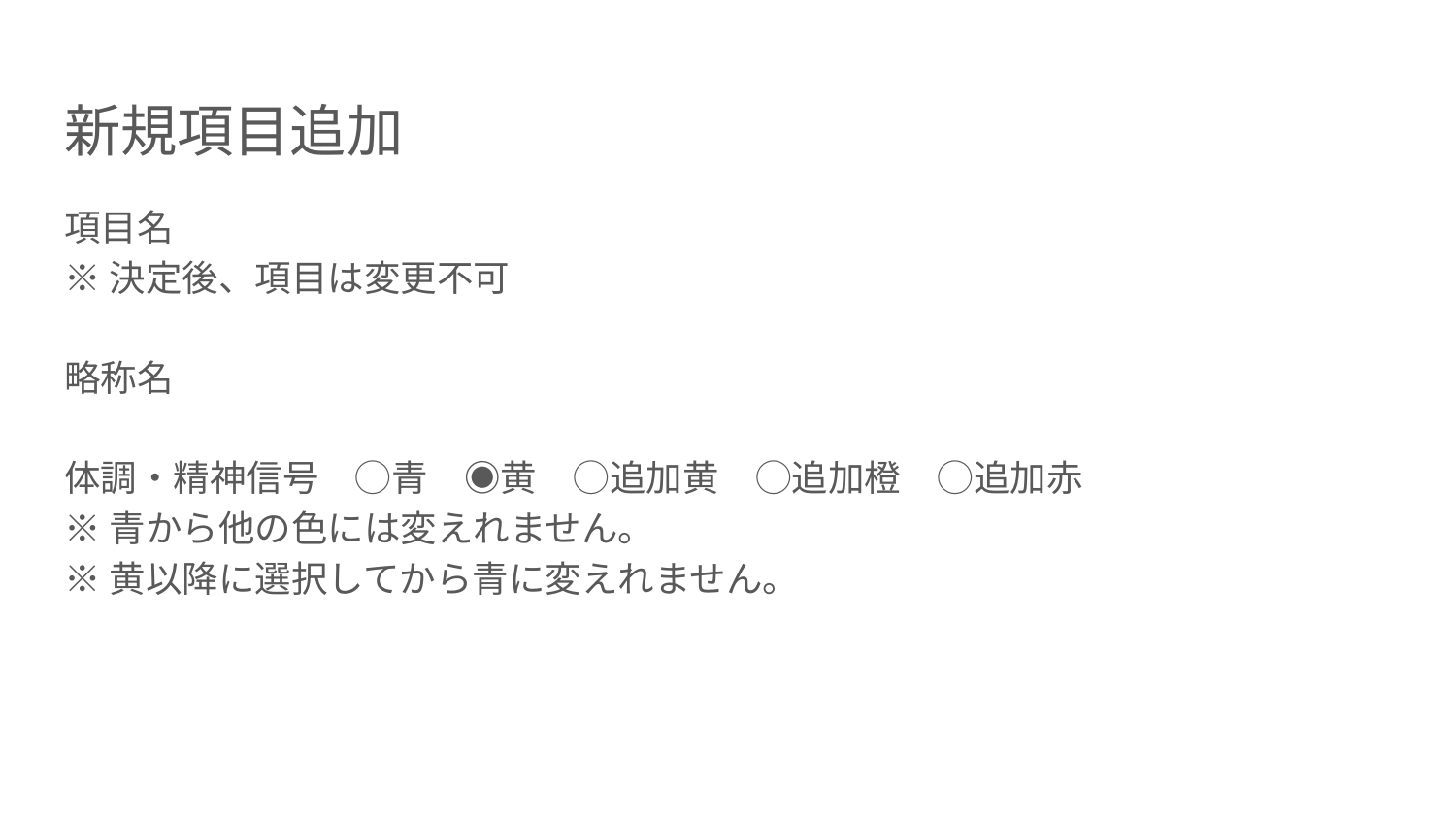

# 新規項目追加
項目名
※決定後、項目は変更不可

略称名

体調・精神信号　◯青　◉黄　◯追加黄　◯追加橙　◯追加赤
※青から他の色には変えれません。
※黄以降に選択してから青に変えれません。